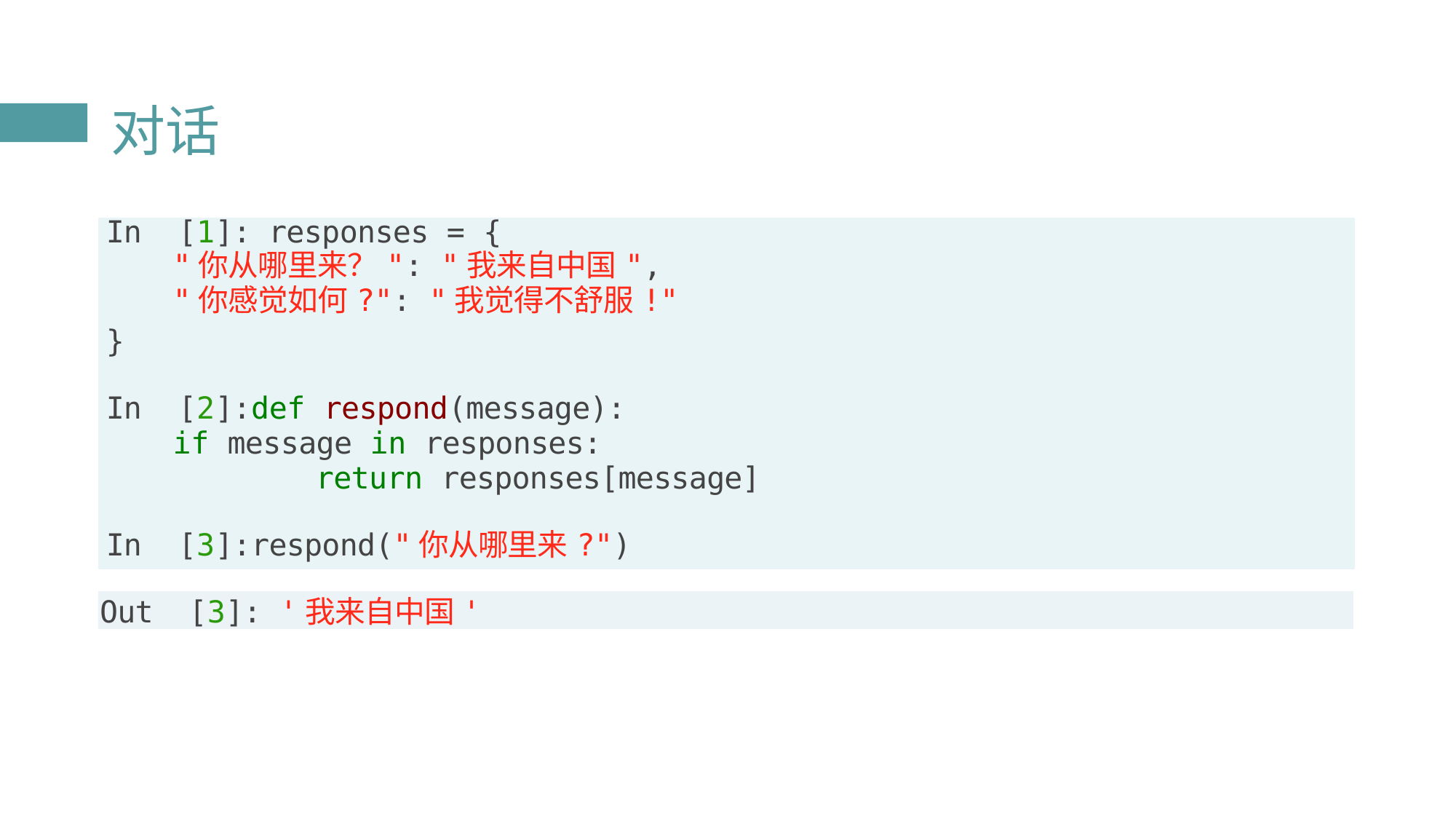

# 对话
| In [1]: responses = { "你从哪里来？": "我来自中国", "你感觉如何?": "我觉得不舒服!" |
| --- |
| } |
| In [2]:def respond(message): if message in responses: return responses[message] |
| In [3]:respond("你从哪里来?") |
Out  [3]: '我来自中国'